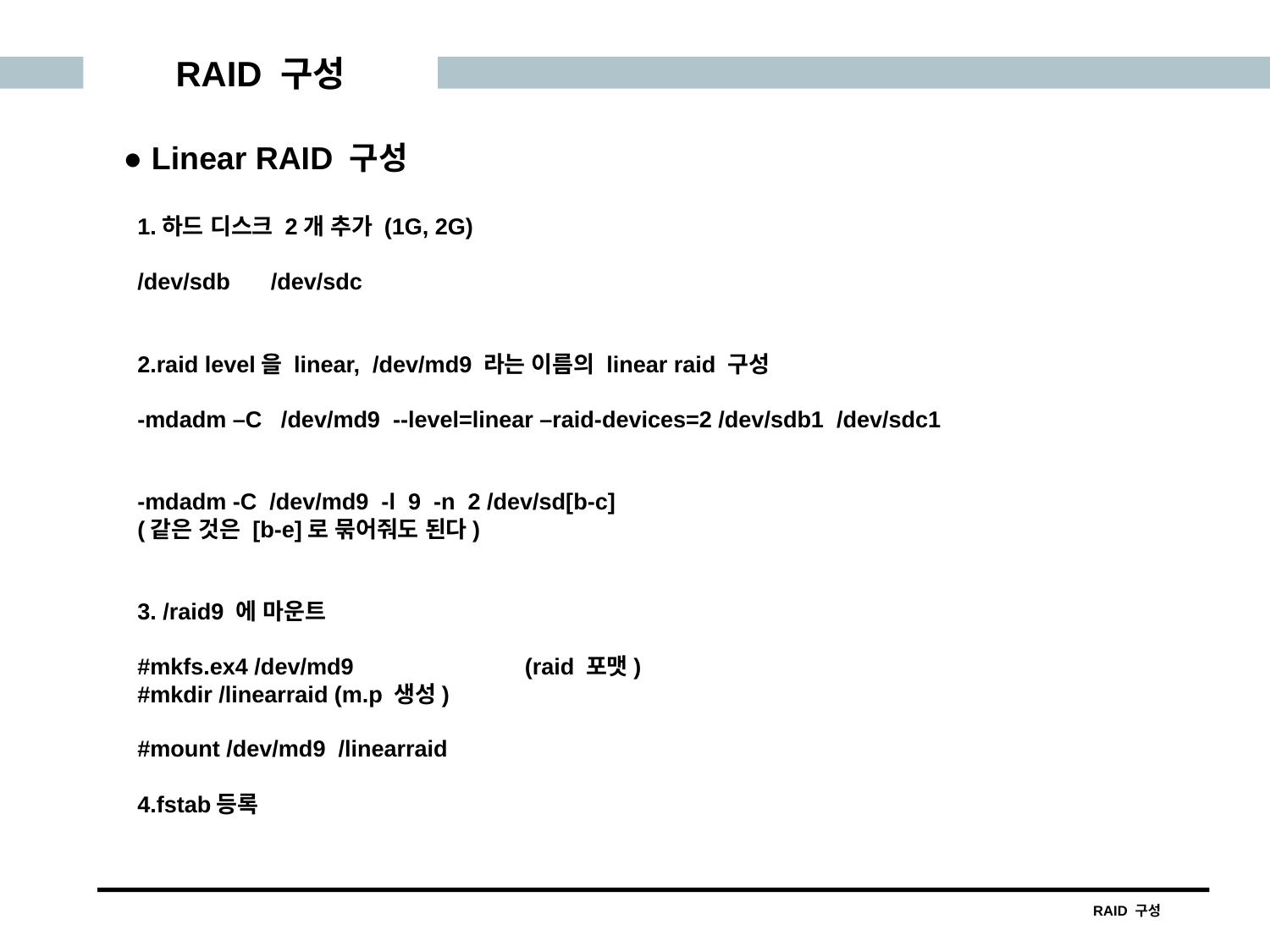

RAID 구성

● Linear RAID 구성
1.하드 디스크 2개 추가 (1G, 2G)

/dev/sdb	 /dev/sdc

2.raid level을 linear,  /dev/md9 라는 이름의 linear raid 구성

-mdadm –C   /dev/md9  --level=linear –raid-devices=2 /dev/sdb1  /dev/sdc1

-mdadm -C  /dev/md9  -l  9  -n  2 /dev/sd[b-c]
(같은 것은 [b-e]로 묶어줘도 된다)

3. /raid9 에 마운트

#mkfs.ex4 /dev/md9		 (raid 포맷)
#mkdir /linearraid (m.p 생성)

#mount /dev/md9  /linearraid

4.fstab등록

RAID 구성